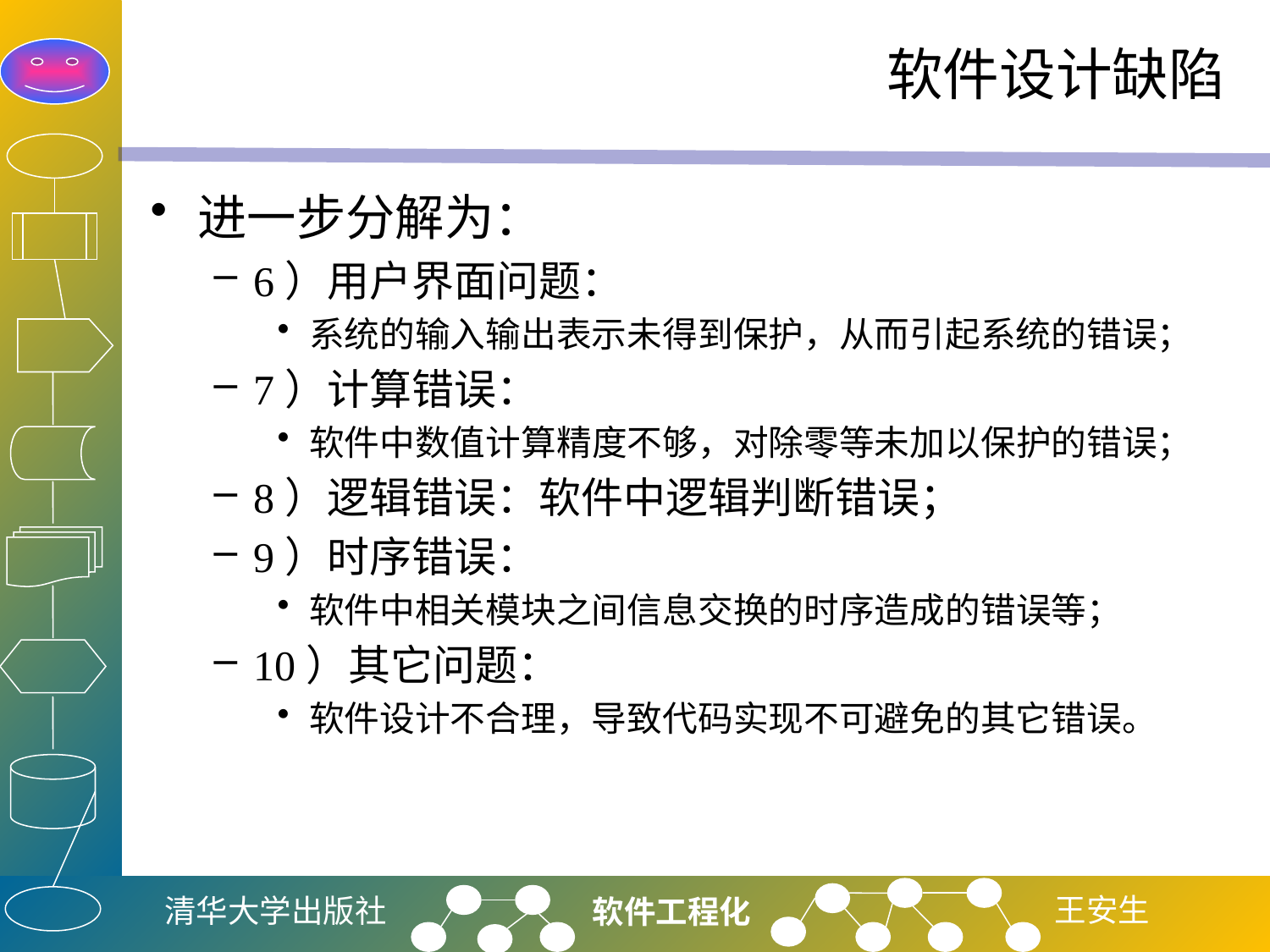

# 软件设计缺陷
进一步分解为：
6）用户界面问题：
系统的输入输出表示未得到保护，从而引起系统的错误；
7）计算错误：
软件中数值计算精度不够，对除零等未加以保护的错误；
8）逻辑错误：软件中逻辑判断错误；
9）时序错误：
软件中相关模块之间信息交换的时序造成的错误等；
10）其它问题：
软件设计不合理，导致代码实现不可避免的其它错误。